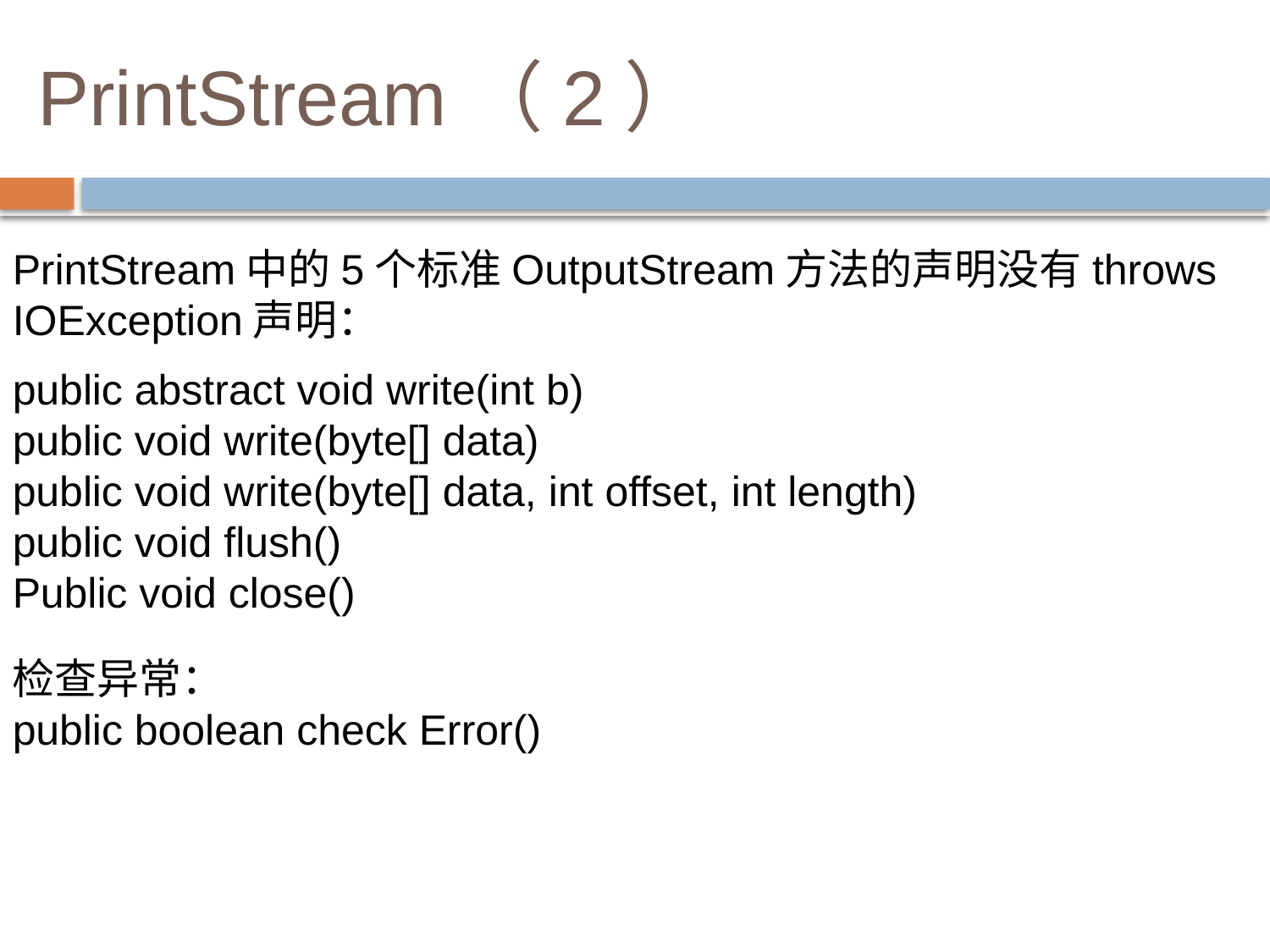

# PrintStream（2）
PrintStream中的5个标准OutputStream方法的声明没有throws IOException声明：
public abstract void write(int b)
public void write(byte[] data)
public void write(byte[] data, int offset, int length)
public void flush()
Public void close()
检查异常：
public boolean check Error()